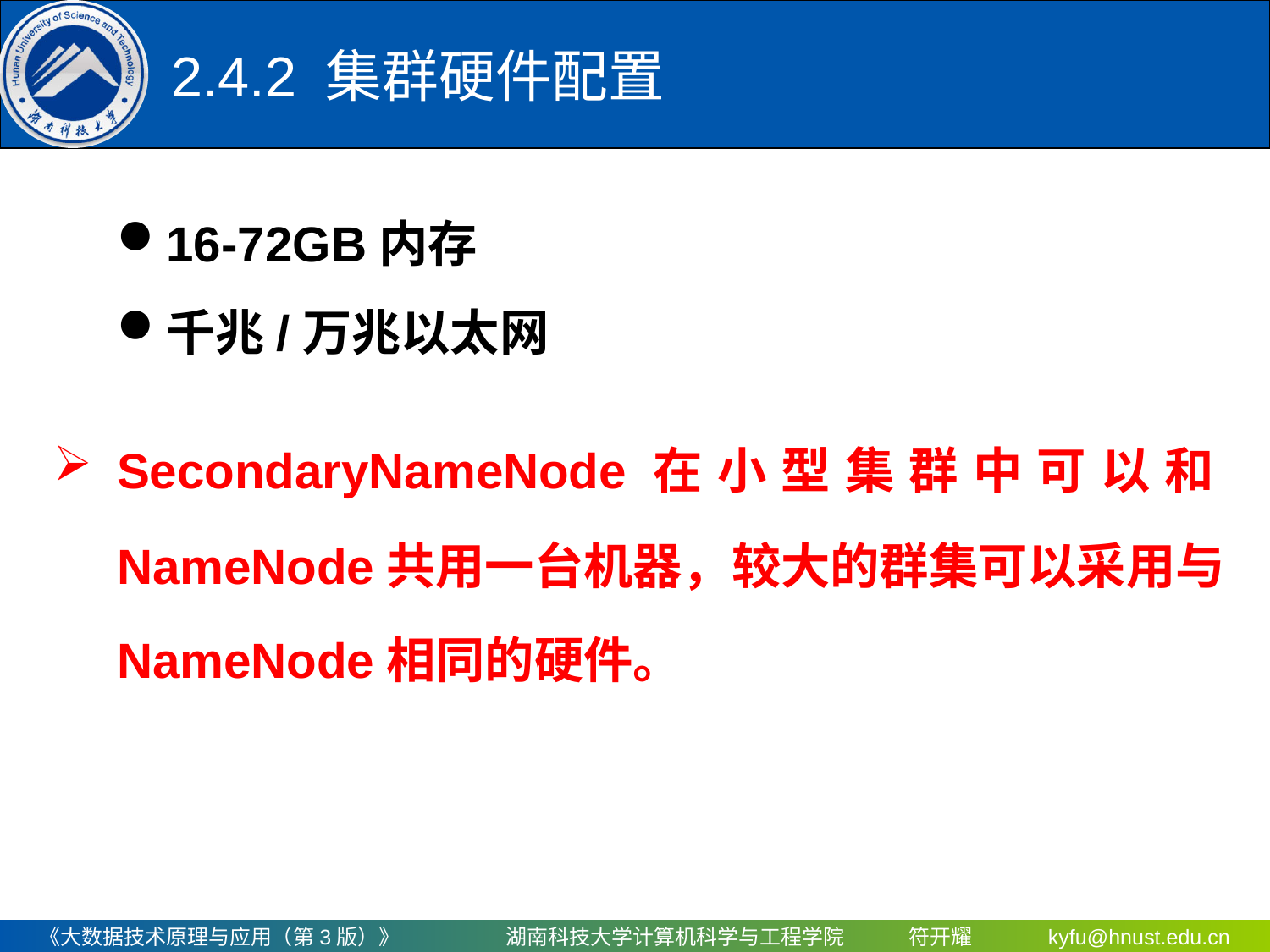

2.4.2 集群硬件配置
16-72GB内存
千兆/万兆以太网
SecondaryNameNode在小型集群中可以和NameNode共用一台机器，较大的群集可以采用与NameNode相同的硬件。